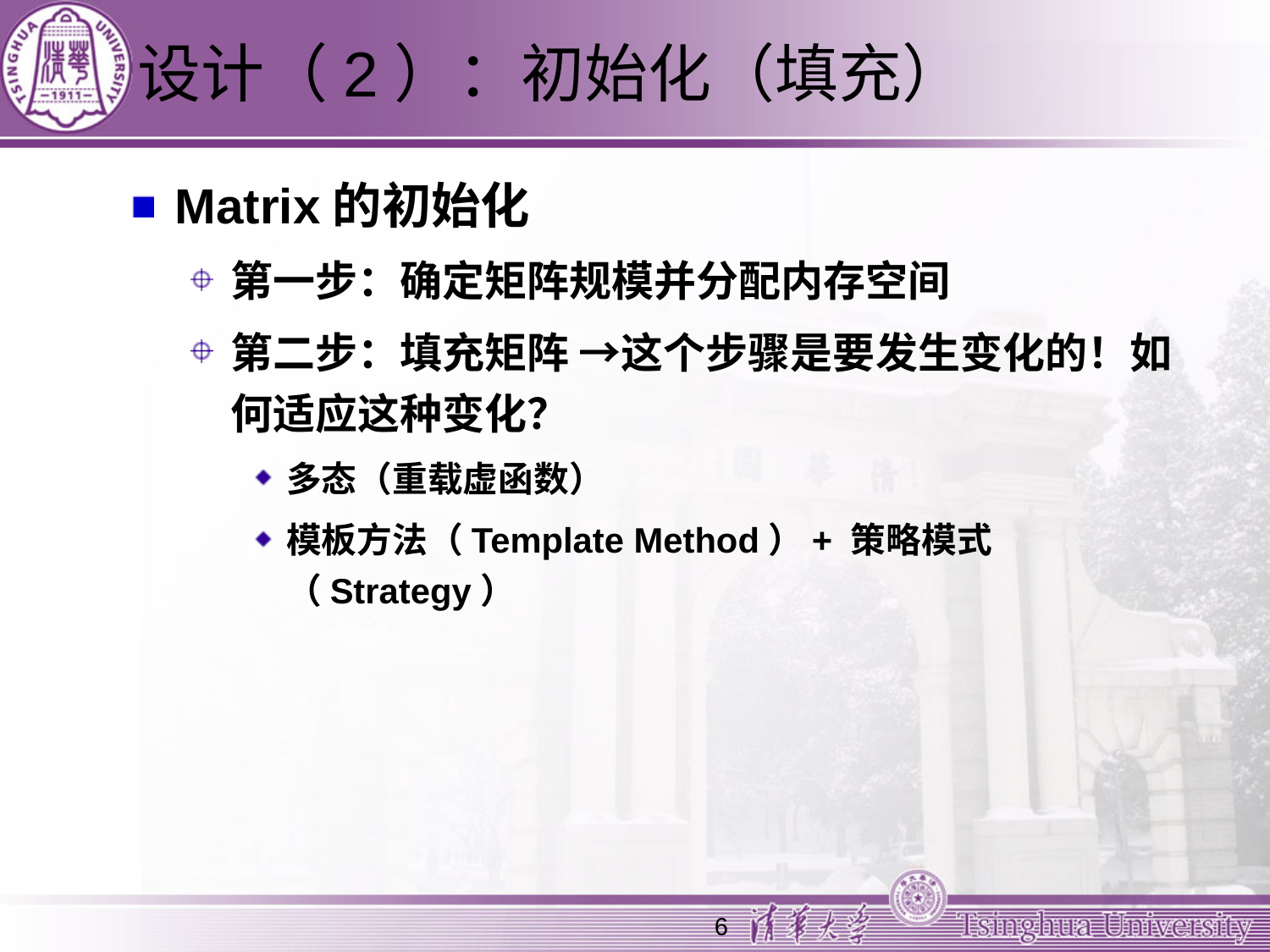

# 设计（2）：初始化（填充）
Matrix的初始化
第一步：确定矩阵规模并分配内存空间
第二步：填充矩阵 →这个步骤是要发生变化的！如何适应这种变化？
多态（重载虚函数）
模板方法（Template Method）+ 策略模式（Strategy）
6